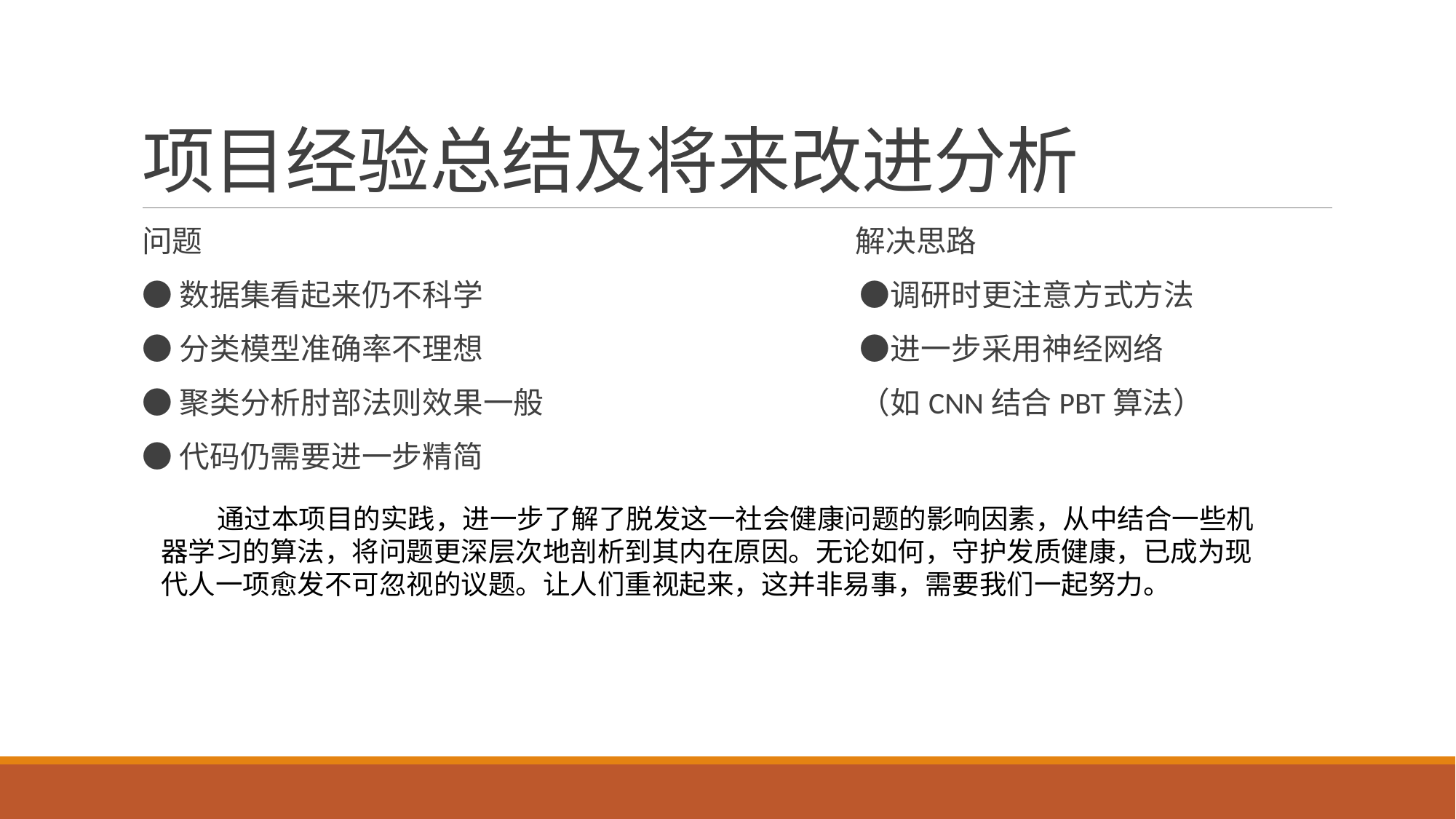

# 项目经验总结及将来改进分析
问题                                                                                                 解决思路
●数据集看起来仍不科学                                                        ●调研时更注意方式方法
●分类模型准确率不理想                                                        ●进一步采用神经网络
●聚类分析肘部法则效果一般                                               （如CNN结合PBT算法）
●代码仍需要进一步精简
        通过本项目的实践，进一步了解了脱发这一社会健康问题的影响因素，从中结合一些机器学习的算法，将问题更深层次地剖析到其内在原因。无论如何，守护发质健康，已成为现代人一项愈发不可忽视的议题。让人们重视起来，这并非易事，需要我们一起努力。